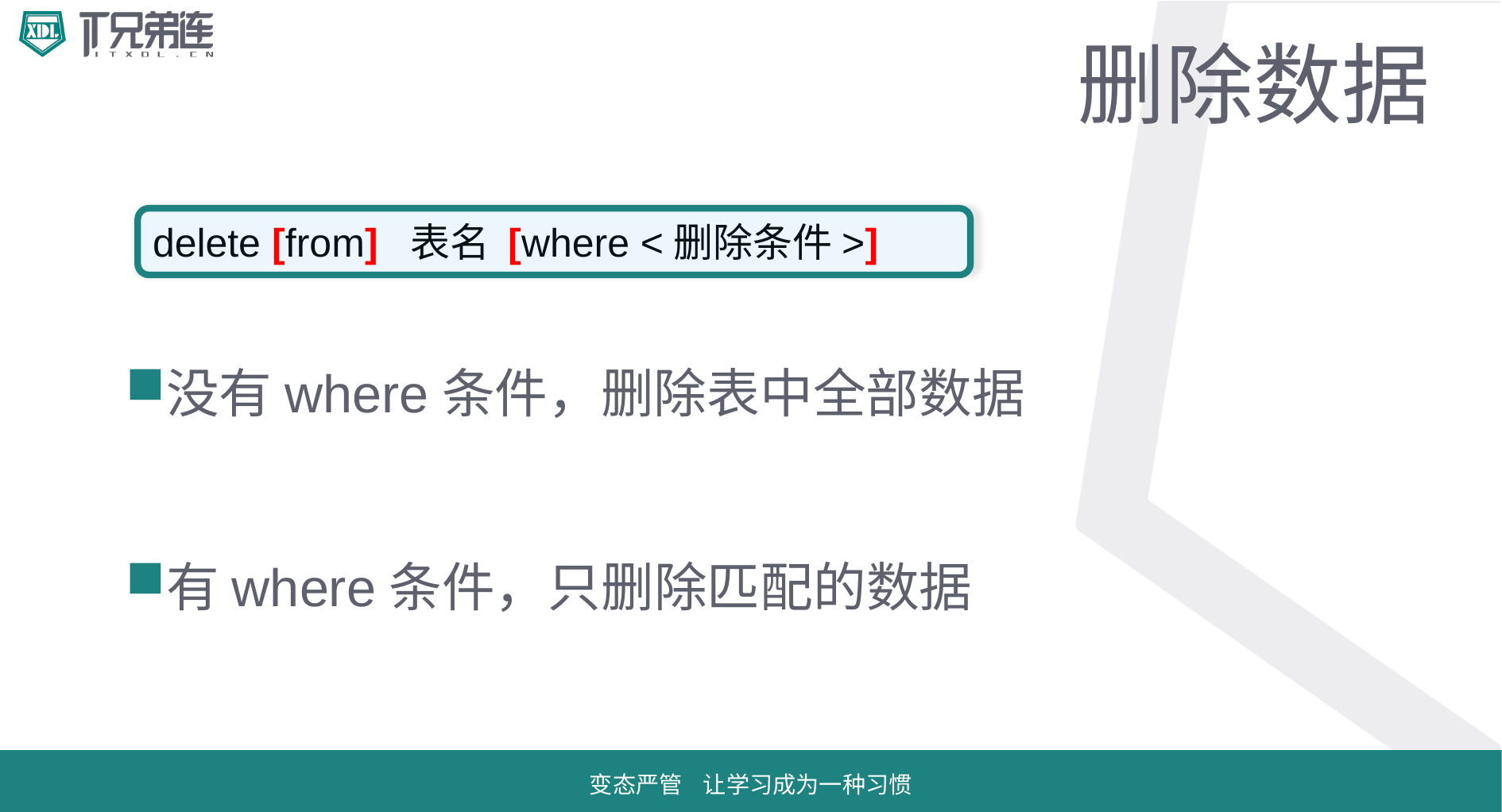

# 删除数据

没有where条件，删除表中全部数据

有where条件，只删除匹配的数据
delete [from]  表名 [where <删除条件>]